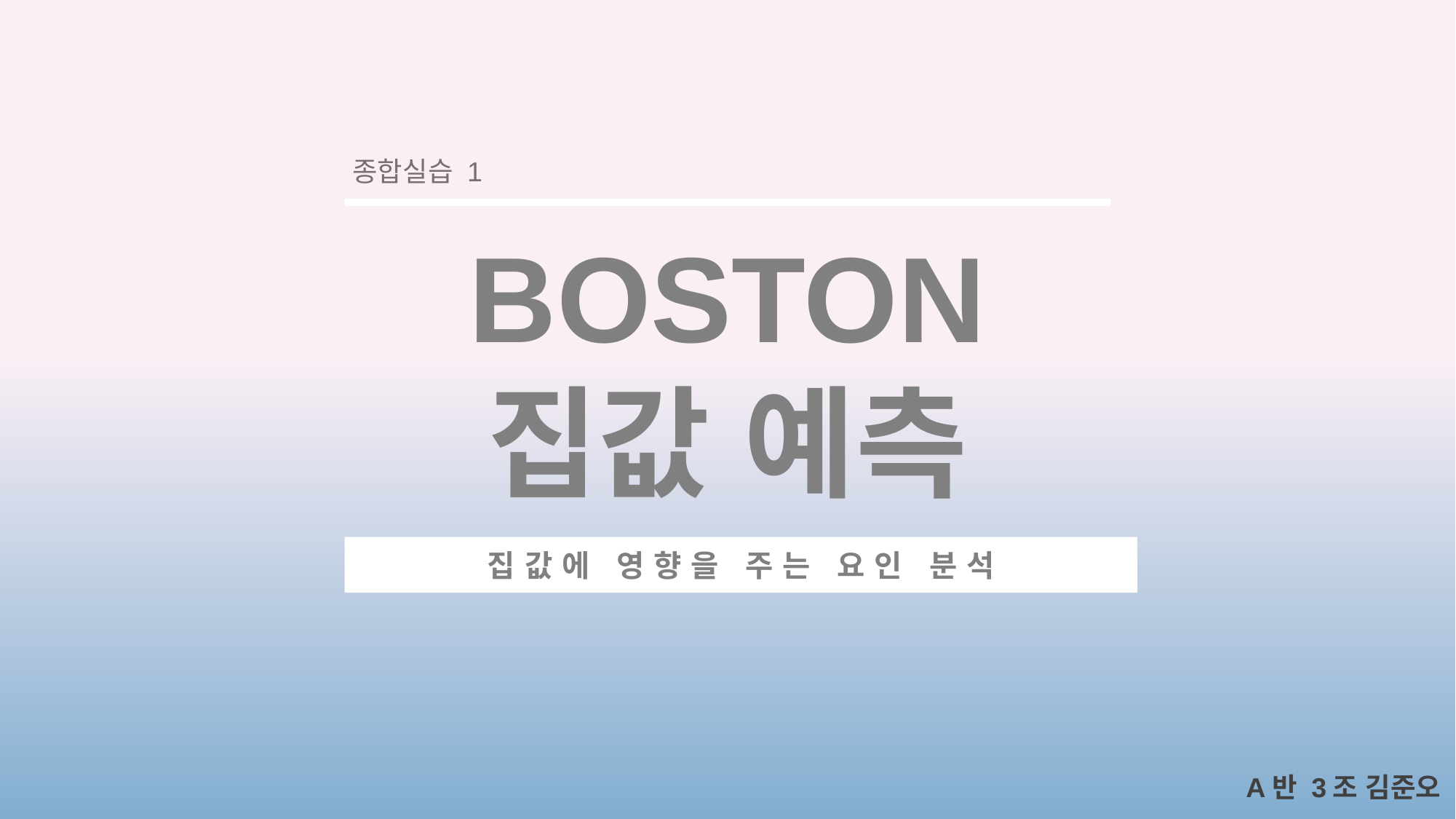

종합실습 1
BOSTON
집값 예측
집값에 영향을 주는 요인 분석
A반 3조 김준오